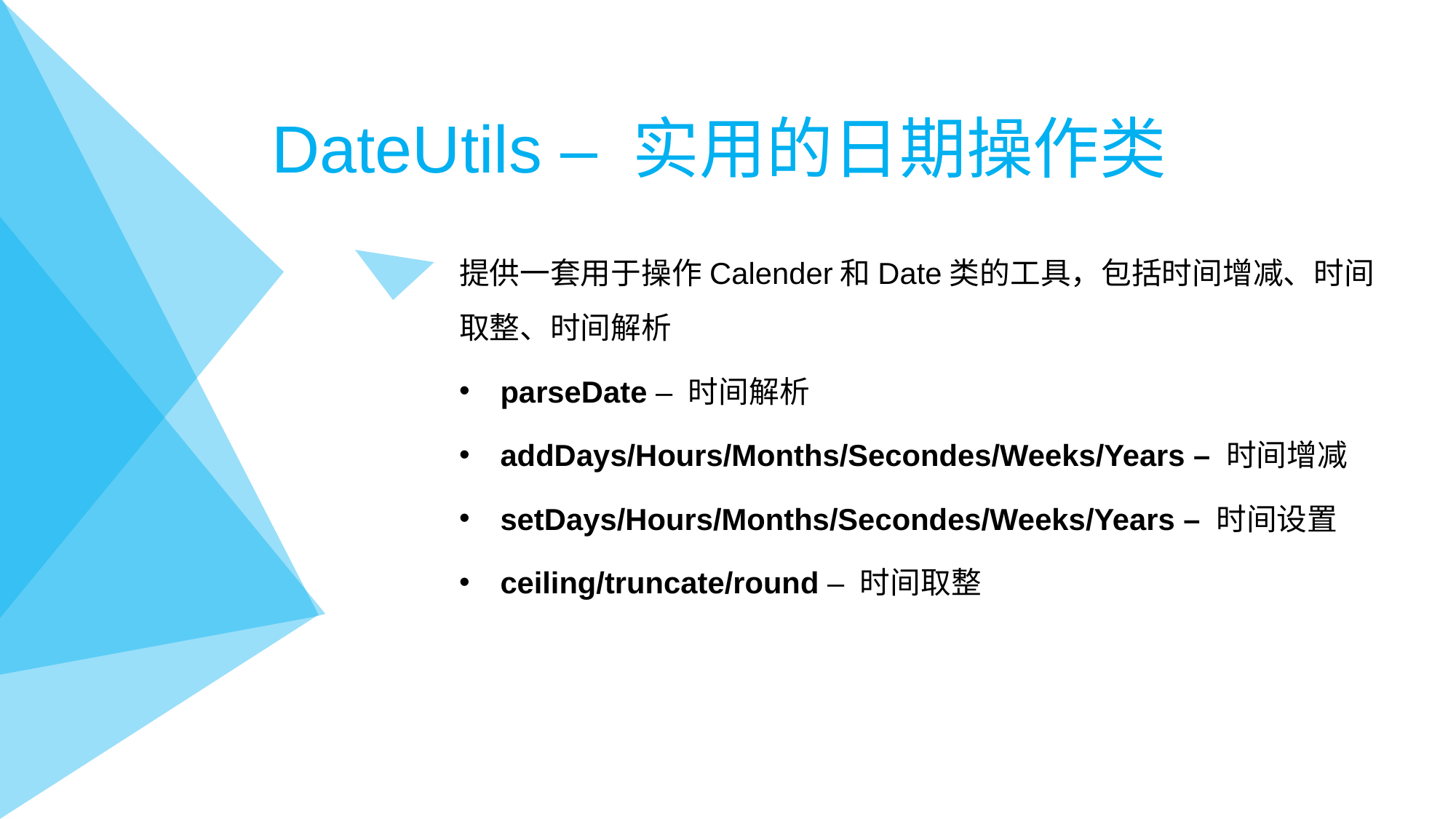

# DateUtils – 实用的日期操作类
提供一套用于操作Calender和Date类的工具，包括时间增减、时间取整、时间解析
parseDate – 时间解析
addDays/Hours/Months/Secondes/Weeks/Years – 时间增减
setDays/Hours/Months/Secondes/Weeks/Years – 时间设置
ceiling/truncate/round – 时间取整